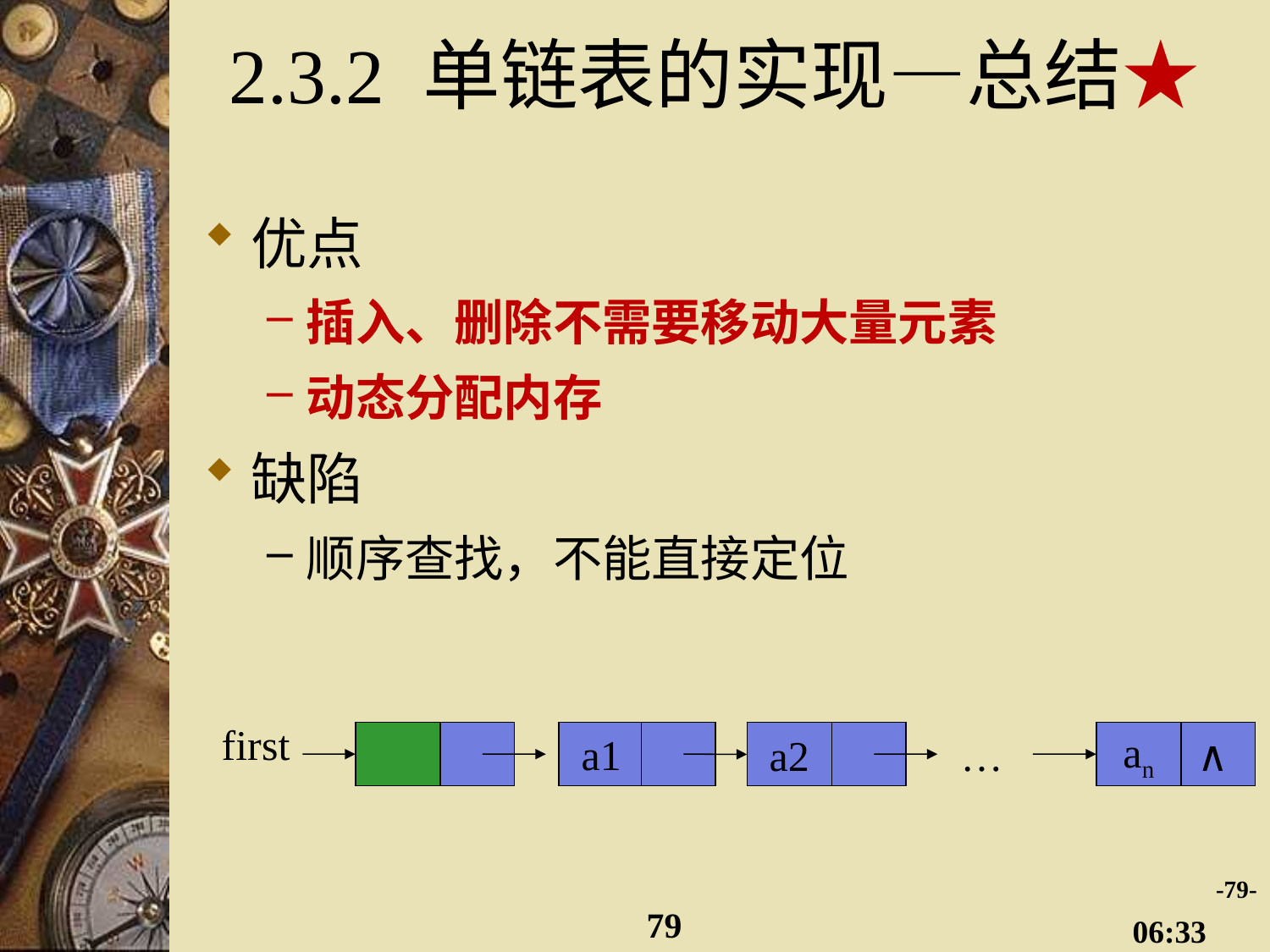

# 2.3.2 单链表的实现—总结★
优点
插入、删除不需要移动大量元素
动态分配内存
缺陷
顺序查找，不能直接定位

first
a1

a2

…
an
∧

-79-